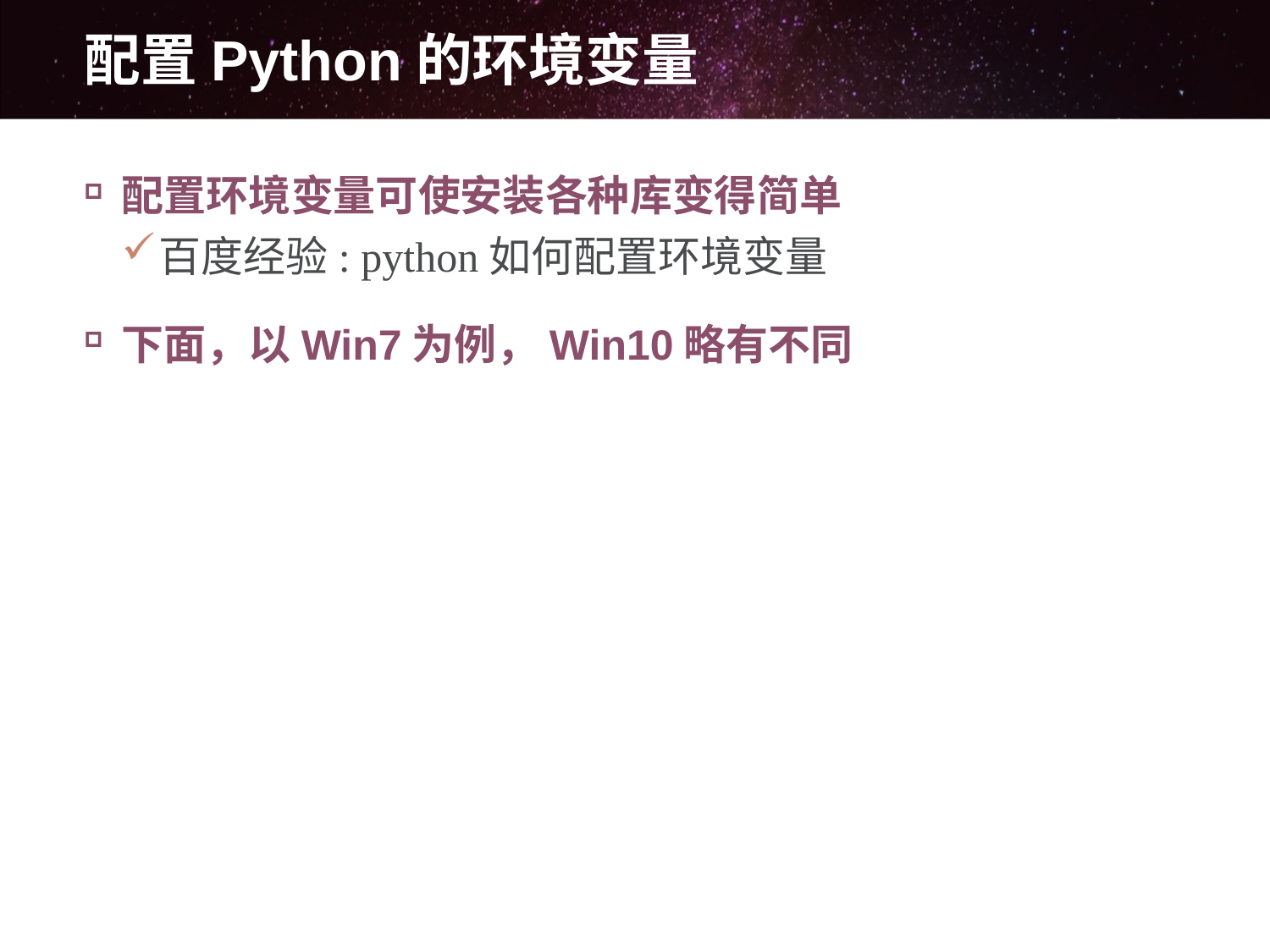

# 配置Python的环境变量
配置环境变量可使安装各种库变得简单
百度经验: python如何配置环境变量
下面，以Win7为例，Win10略有不同